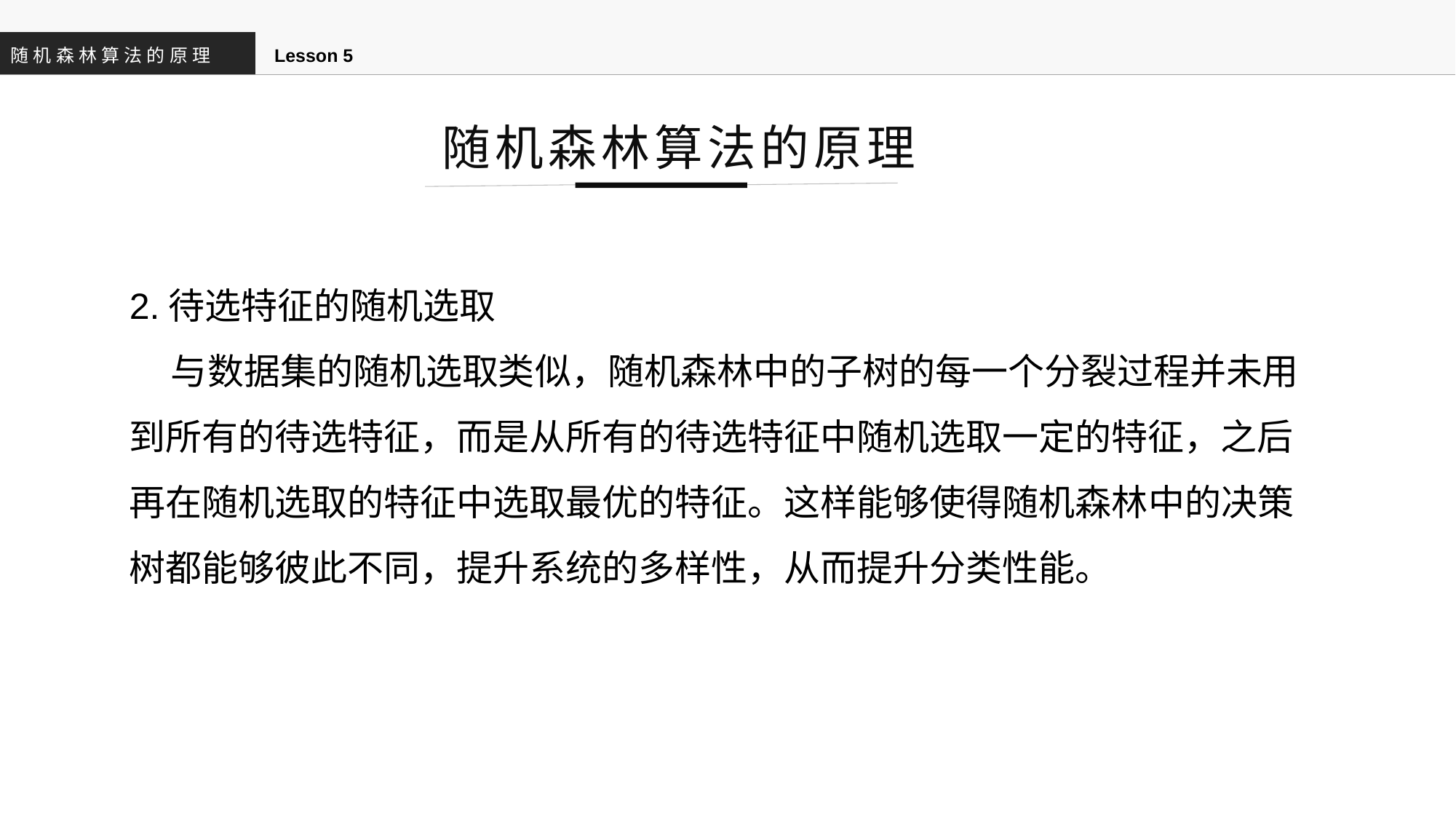

随机森林算法的原理
Lesson 5
随机森林算法的原理

2.待选特征的随机选取
    与数据集的随机选取类似，随机森林中的子树的每一个分裂过程并未用到所有的待选特征，而是从所有的待选特征中随机选取一定的特征，之后再在随机选取的特征中选取最优的特征。这样能够使得随机森林中的决策树都能够彼此不同，提升系统的多样性，从而提升分类性能。